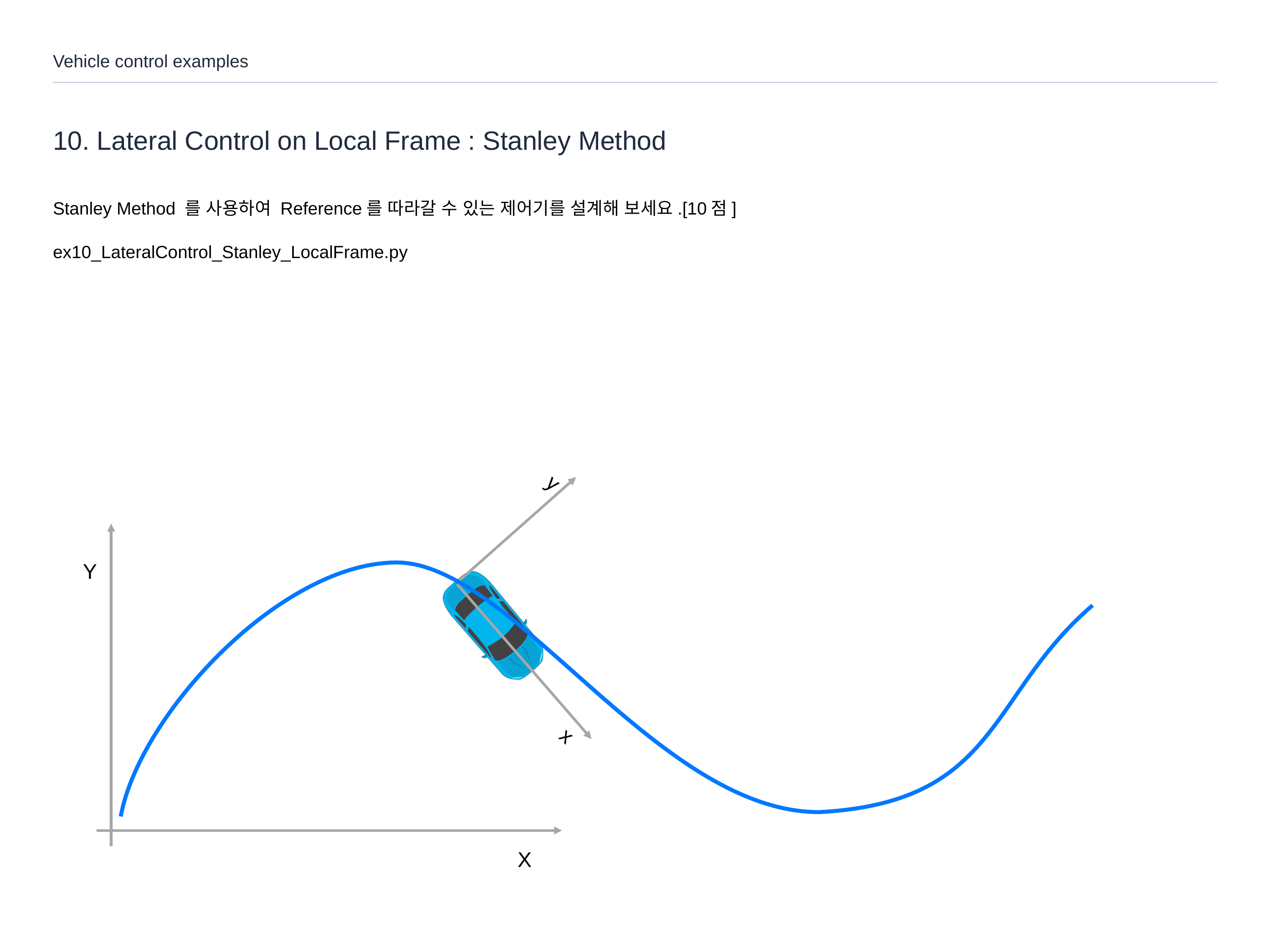

Vehicle control examples
# 10. Lateral Control on Local Frame : Stanley Method
Stanley Method 를 사용하여 Reference를 따라갈 수 있는 제어기를 설계해 보세요.[10점]
ex10_LateralControl_Stanley_LocalFrame.py

y
x
Y

X